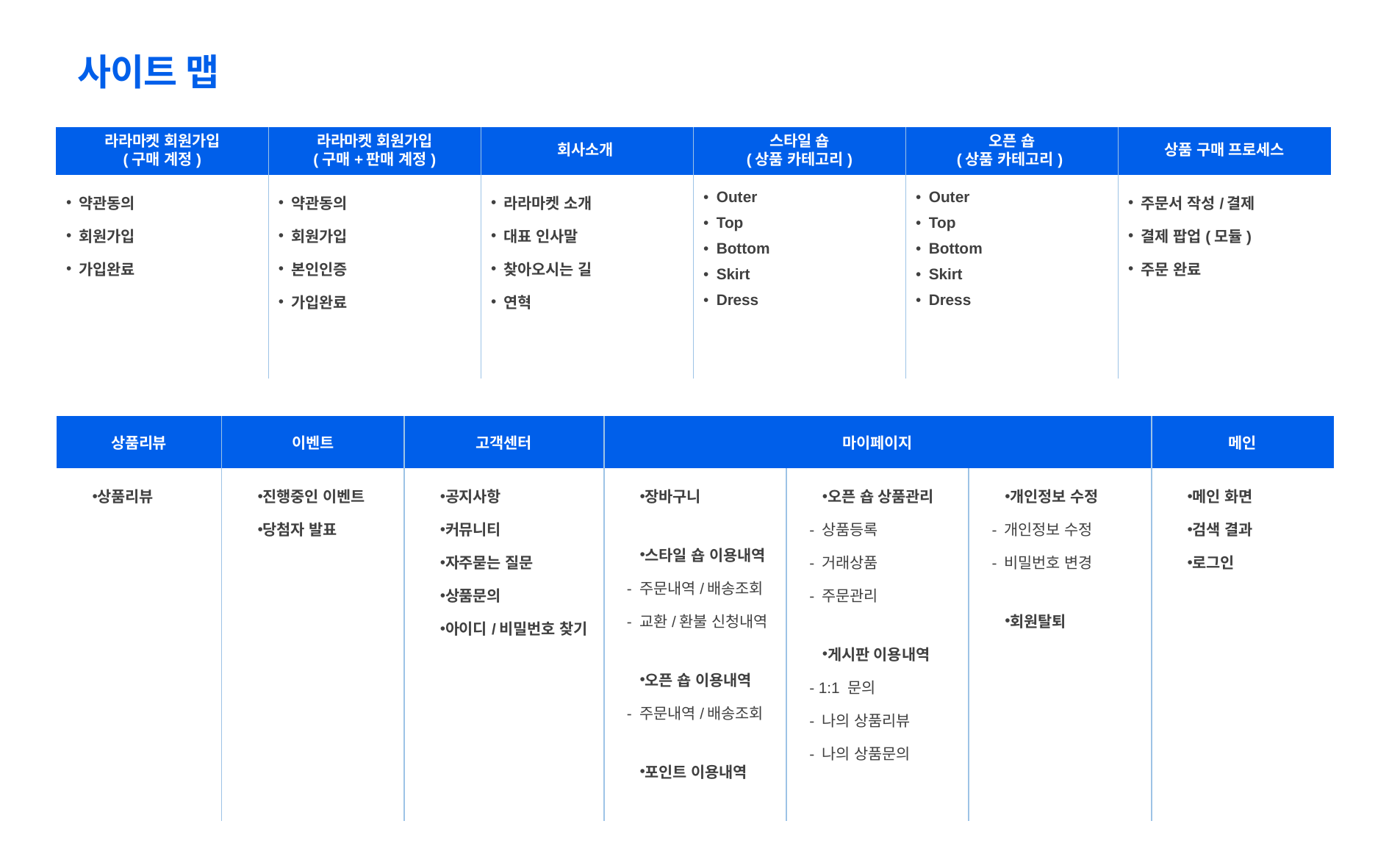

사이트 맵
| 라라마켓 회원가입 (구매 계정) | 라라마켓 회원가입 (구매+판매 계정) | 회사소개 | 스타일 숍 (상품 카테고리) | 오픈 숍 (상품 카테고리) | 상품 구매 프로세스 |
| --- | --- | --- | --- | --- | --- |
| 약관동의 회원가입 가입완료 | 약관동의 회원가입 본인인증 가입완료 | 라라마켓 소개 대표 인사말 찾아오시는 길 연혁 | Outer Top Bottom Skirt Dress | Outer Top Bottom Skirt Dress | 주문서 작성/결제 결제 팝업(모듈) 주문 완료 |
| 상품리뷰 | 이벤트 | 고객센터 | 마이페이지 |  |  | 메인 |
| --- | --- | --- | --- | --- | --- | --- |
| 상품리뷰 | 진행중인 이벤트 당첨자 발표 | 공지사항 커뮤니티 자주묻는 질문 상품문의 아이디/비밀번호 찾기 | 장바구니 스타일 숍 이용내역 - 주문내역/배송조회 - 교환/환불 신청내역 오픈 숍 이용내역 - 주문내역/배송조회 포인트 이용내역 | 오픈 숍 상품관리 - 상품등록 - 거래상품 - 주문관리 게시판 이용내역 - 1:1 문의 - 나의 상품리뷰 - 나의 상품문의 | 개인정보 수정 - 개인정보 수정 - 비밀번호 변경 회원탈퇴 | 메인 화면 검색 결과 로그인 |